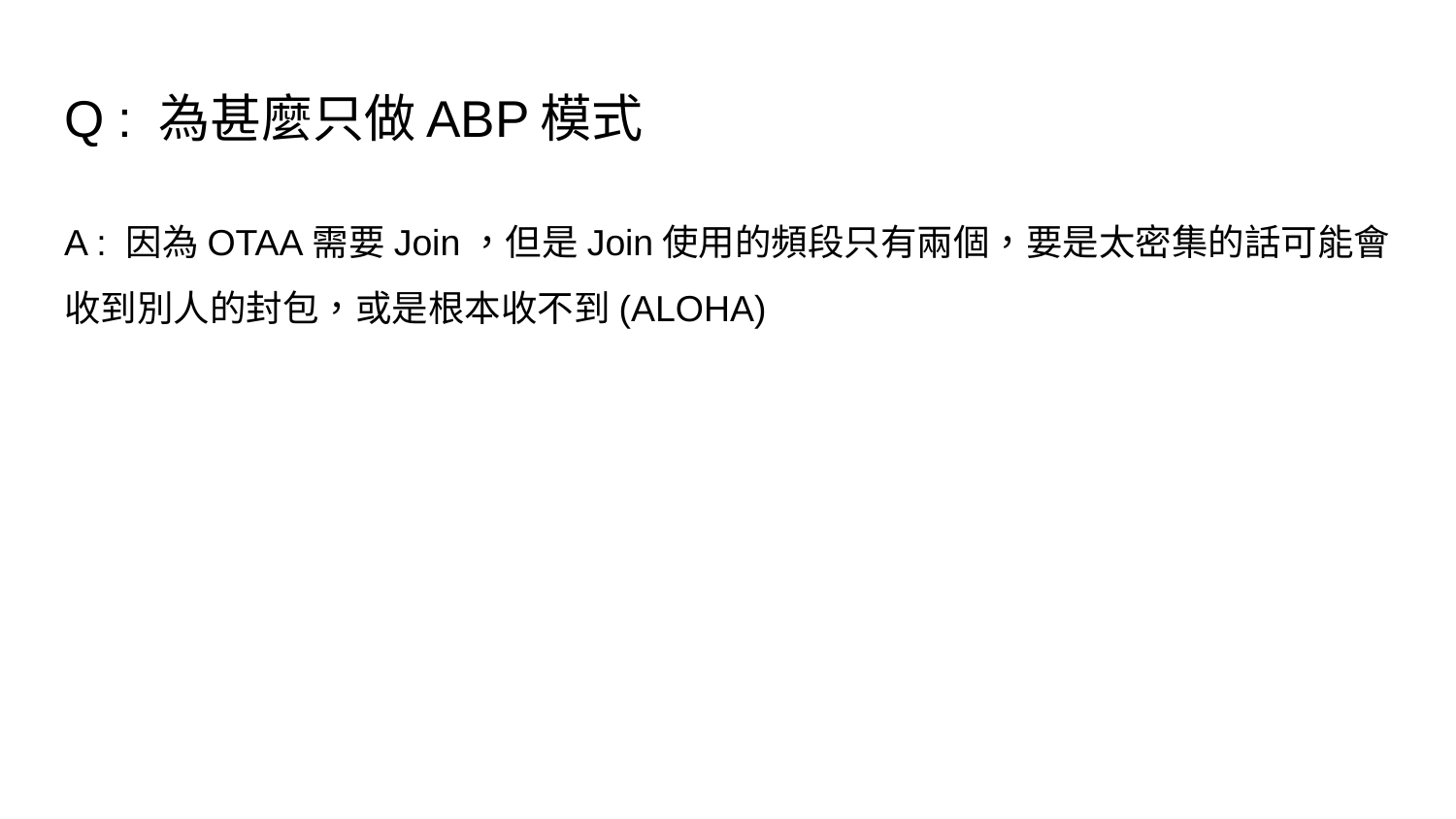

# Q : 為甚麼只做ABP模式
A : 因為OTAA需要Join，但是Join使用的頻段只有兩個，要是太密集的話可能會收到別人的封包，或是根本收不到(ALOHA)